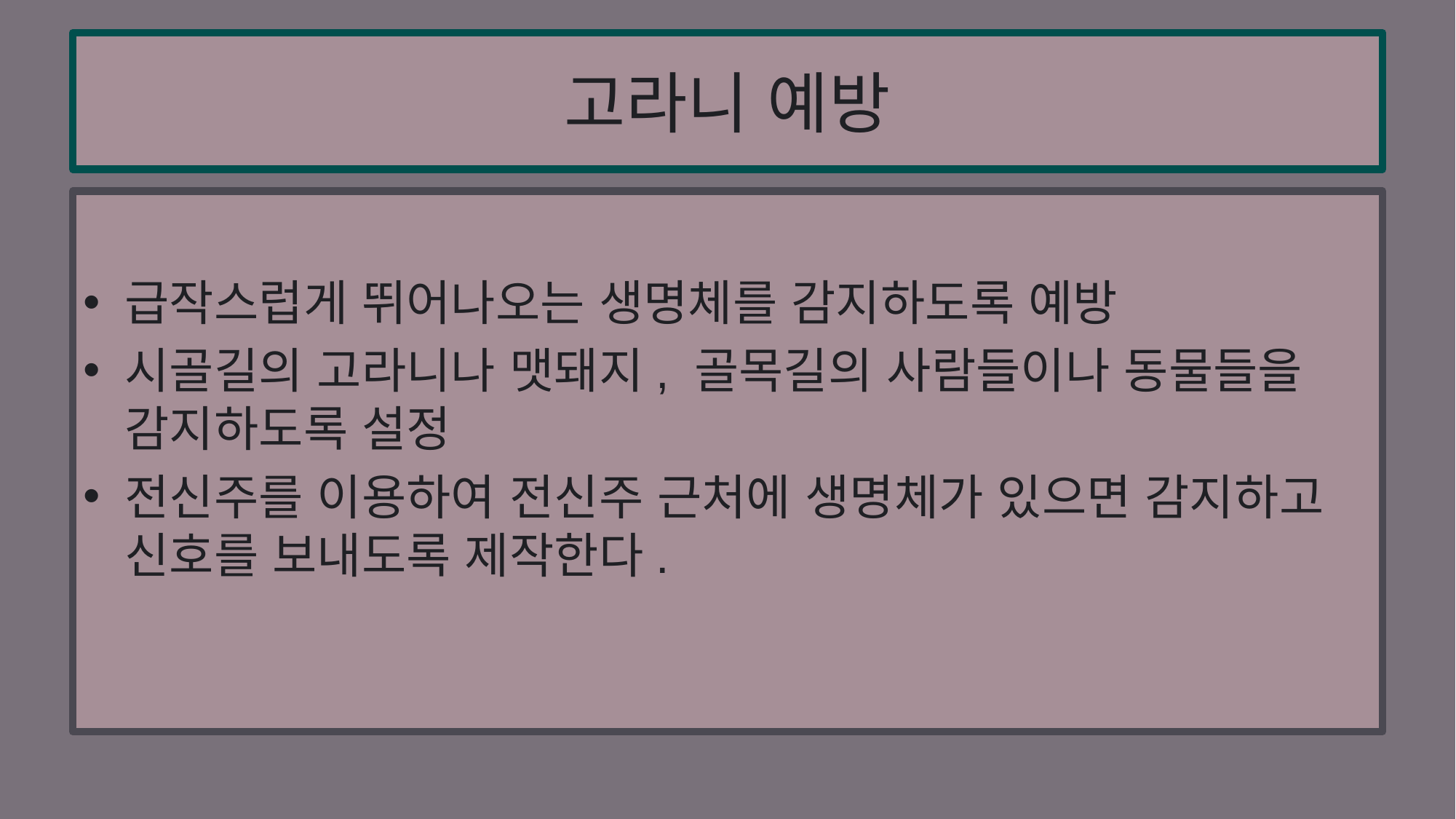

# 고라니 예방
급작스럽게 뛰어나오는 생명체를 감지하도록 예방
시골길의 고라니나 맷돼지, 골목길의 사람들이나 동물들을 감지하도록 설정
전신주를 이용하여 전신주 근처에 생명체가 있으면 감지하고 신호를 보내도록 제작한다.